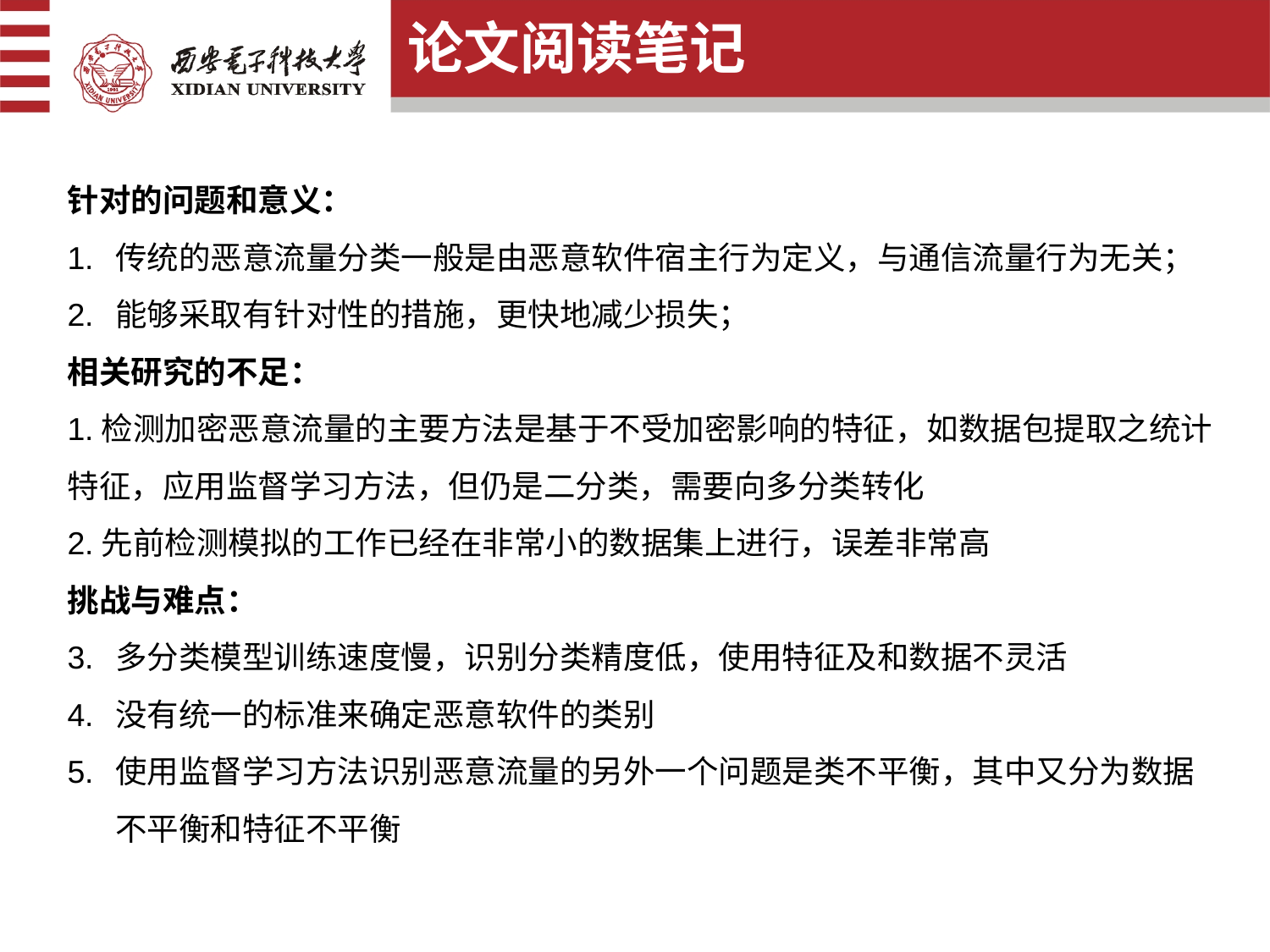

论文阅读笔记
针对的问题和意义：
传统的恶意流量分类一般是由恶意软件宿主行为定义，与通信流量行为无关；
能够采取有针对性的措施，更快地减少损失；
相关研究的不足：
1.检测加密恶意流量的主要方法是基于不受加密影响的特征，如数据包提取之统计特征，应用监督学习方法，但仍是二分类，需要向多分类转化
2.先前检测模拟的工作已经在非常小的数据集上进行，误差非常高
挑战与难点：
多分类模型训练速度慢，识别分类精度低，使用特征及和数据不灵活
没有统一的标准来确定恶意软件的类别
使用监督学习方法识别恶意流量的另外一个问题是类不平衡，其中又分为数据不平衡和特征不平衡